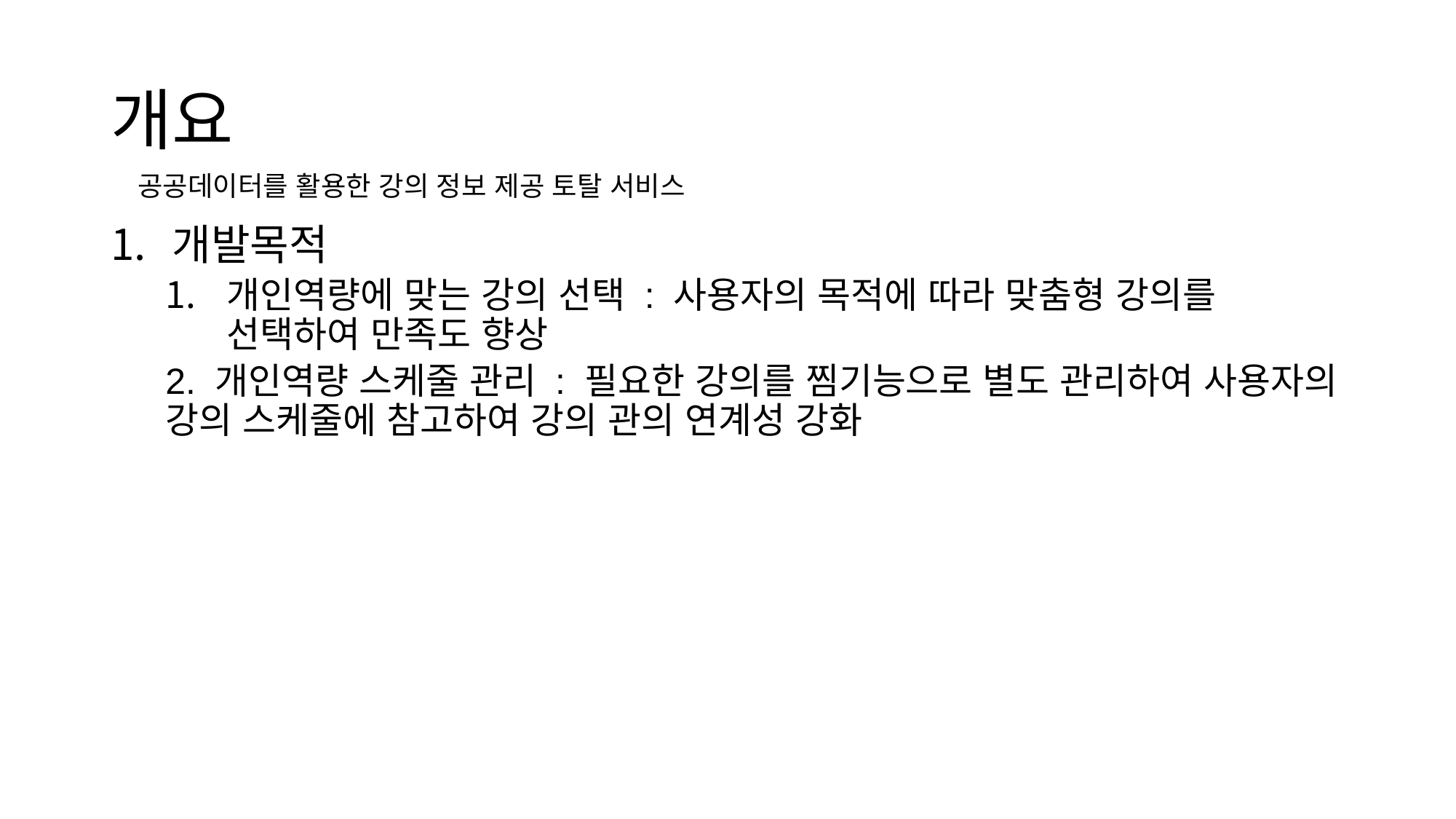

# 개요
공공데이터를 활용한 강의 정보 제공 토탈 서비스

개발목적
개인역량에 맞는 강의 선택 : 사용자의 목적에 따라 맞춤형 강의를 선택하여 만족도 향상
2. 개인역량 스케줄 관리 : 필요한 강의를 찜기능으로 별도 관리하여 사용자의 강의 스케줄에 참고하여 강의 관의 연계성 강화